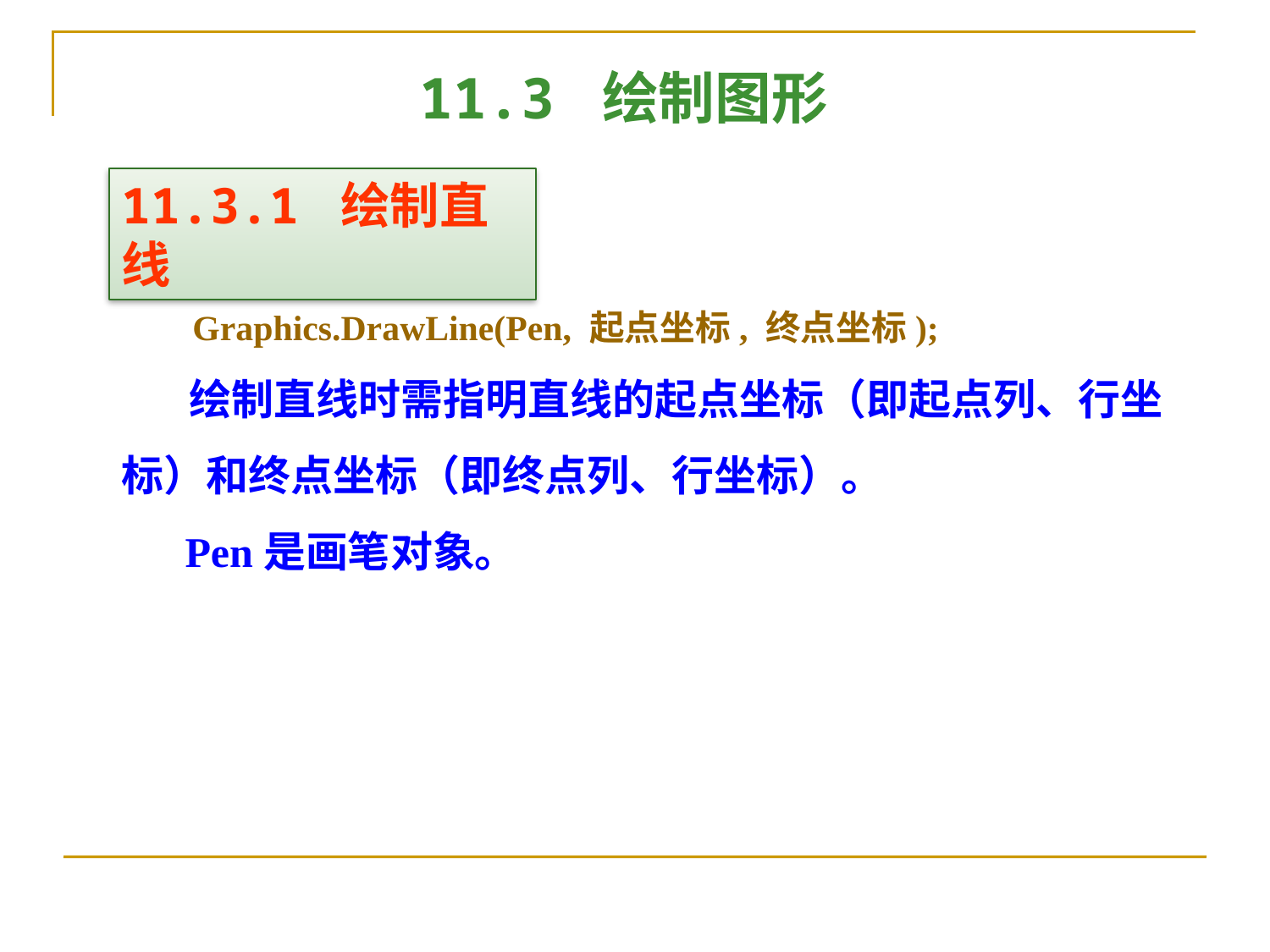

11.3 绘制图形
11.3.1 绘制直线
        Graphics.DrawLine(Pen, 起点坐标, 终点坐标);
      绘制直线时需指明直线的起点坐标（即起点列、行坐标）和终点坐标（即终点列、行坐标）。
      Pen是画笔对象。